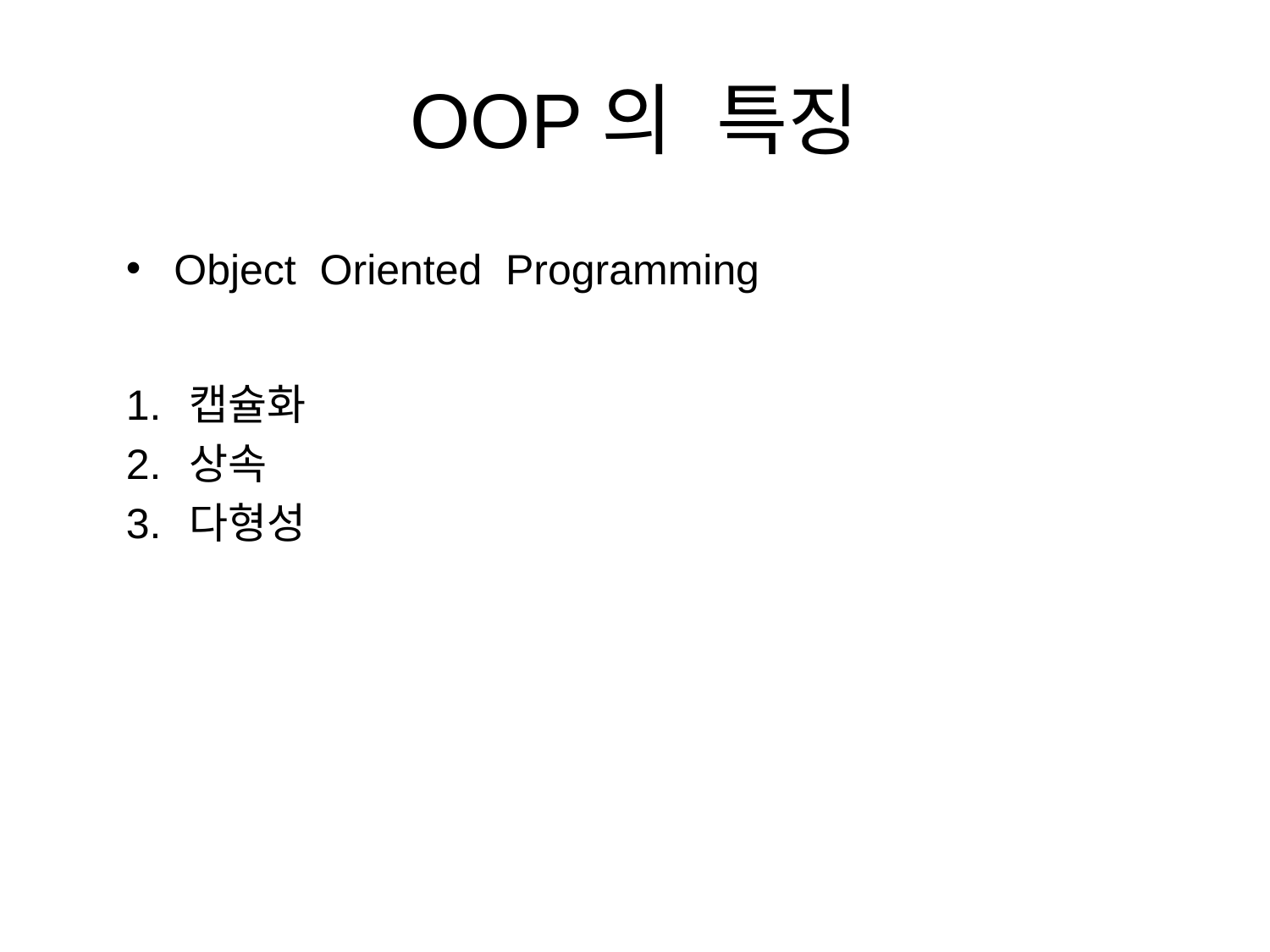

# OOP의  특징
Object  Oriented  Programming

캡슐화
상속
다형성